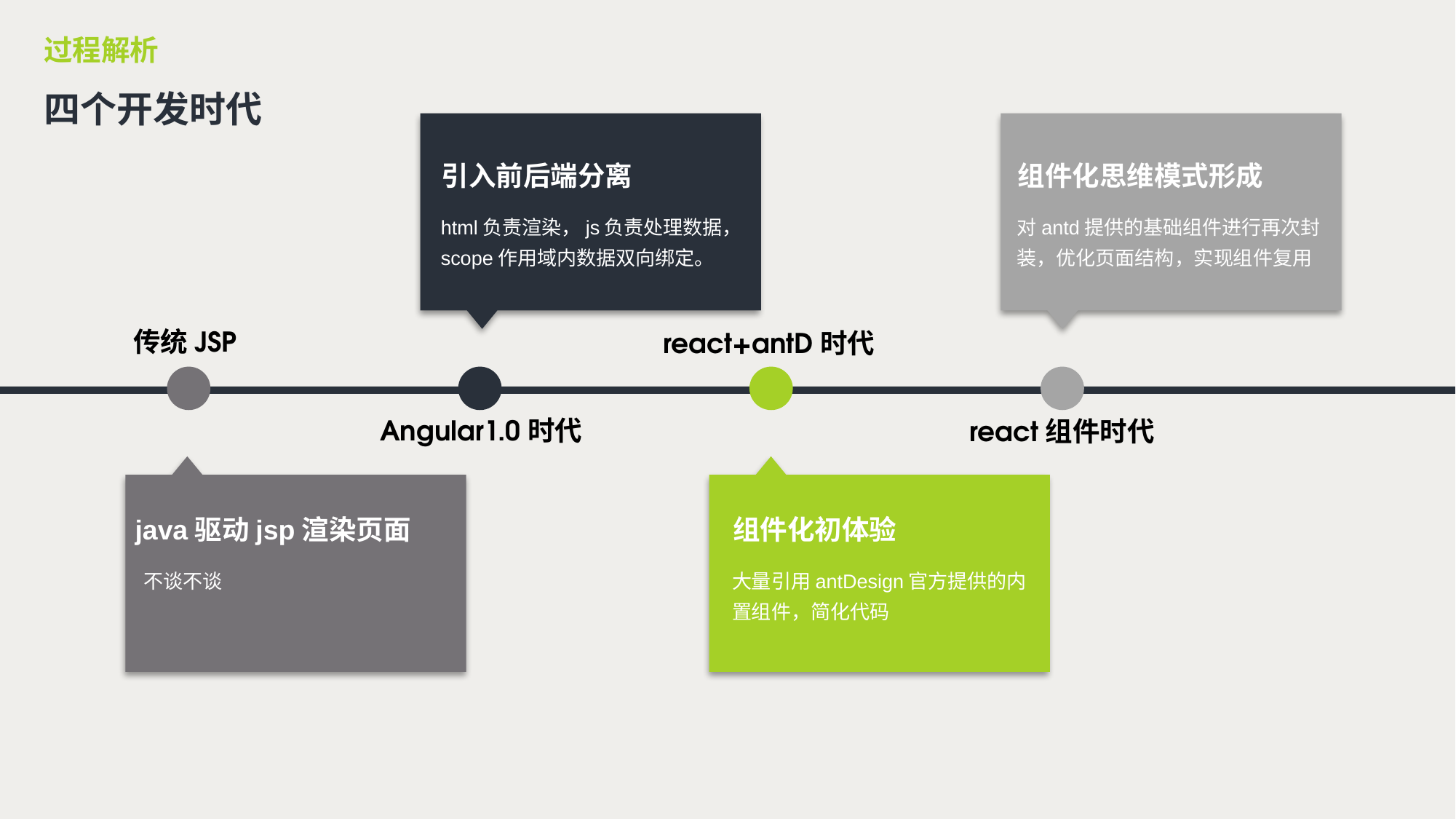

过程解析
四个开发时代

引入前后端分离
html负责渲染，js负责处理数据，scope作用域内数据双向绑定。

组件化思维模式形成
对antd提供的基础组件进行再次封装，优化页面结构，实现组件复用
传统JSP
react+antD时代

Angular1.0时代
react组件时代

java驱动jsp渲染页面
不谈不谈

组件化初体验
大量引用antDesign官方提供的内置组件，简化代码